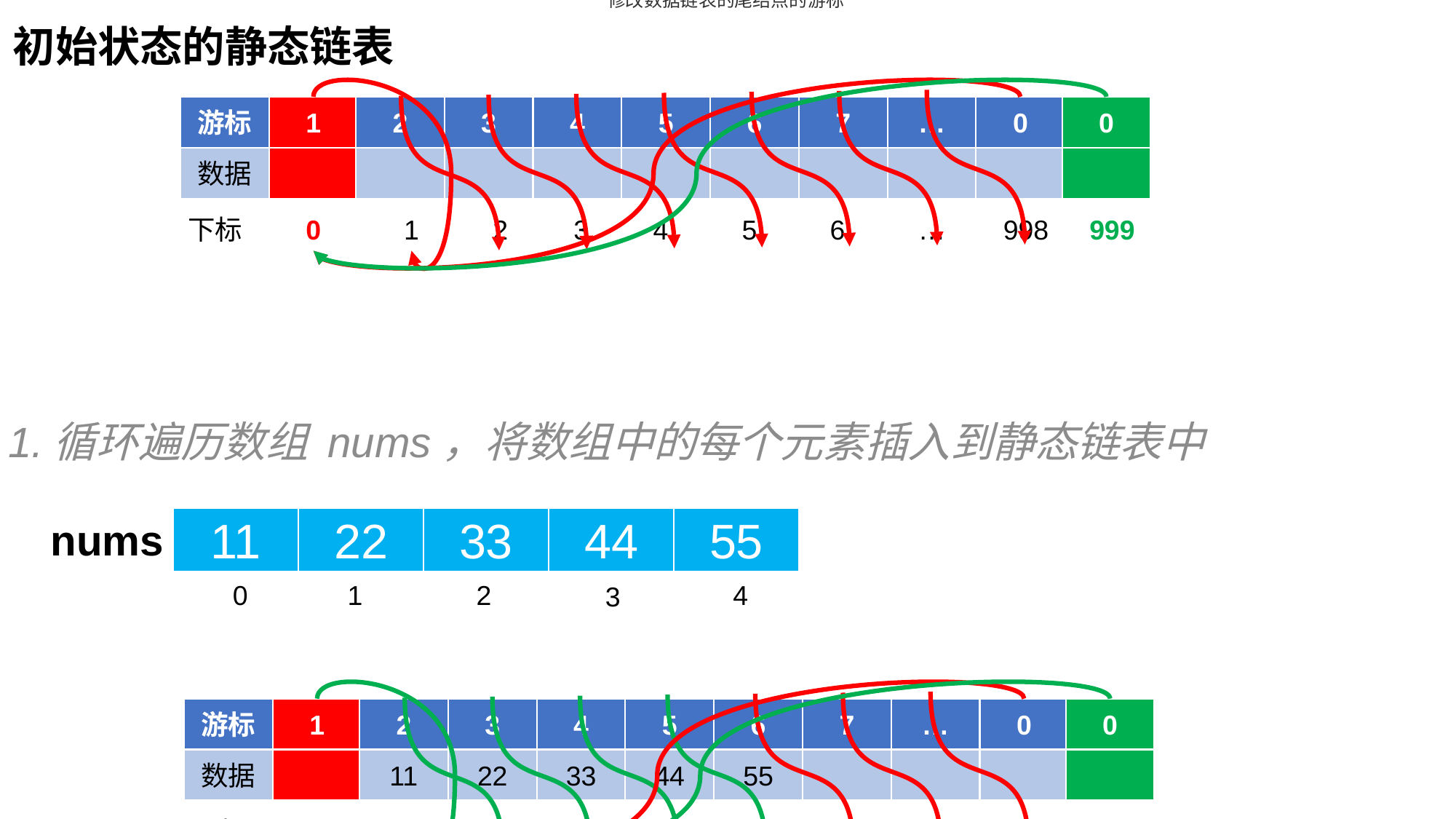

修改数据链表的尾结点的游标
初始状态的静态链表
0
0
…
7
6
5
4
3
1
2
游标

数据
999
下标
0
1
2
3
4
5
6
…
998
1.循环遍历数组 nums，将数组中的每个元素插入到静态链表中
nums
11
22
33
44
55

0
1
2
4
3
0
0
…
7
6
5
4
3
1
2
游标

55
44
33
22

11
数据
999
下标
0
1
2
3
4
5
6
…
998
2.修改数据链表的尾结点的游标
list[n].cur = 0;
0
0
…
7
0
5
4
3
1
2
游标

55
44
33
22

11
数据
999
下标
0
1
2
3
4
5
6
…
998
2.修改数据链表的头结点的游标
1
0
…
7
0
5
4
3
1
2
游标
list[MAXSIZE - 1].cur = 1;

55
44
33
22

11
数据
999
下标
0
1
2
3
4
5
6
…
998
3.修改备用链表的头结点的游标
1
0
…
7
0
5
4
3
6
2
游标

55
44
33
22

11
数据
list[0].cur = n + 1;
999
下标
0
1
2
3
4
5
6
…
998